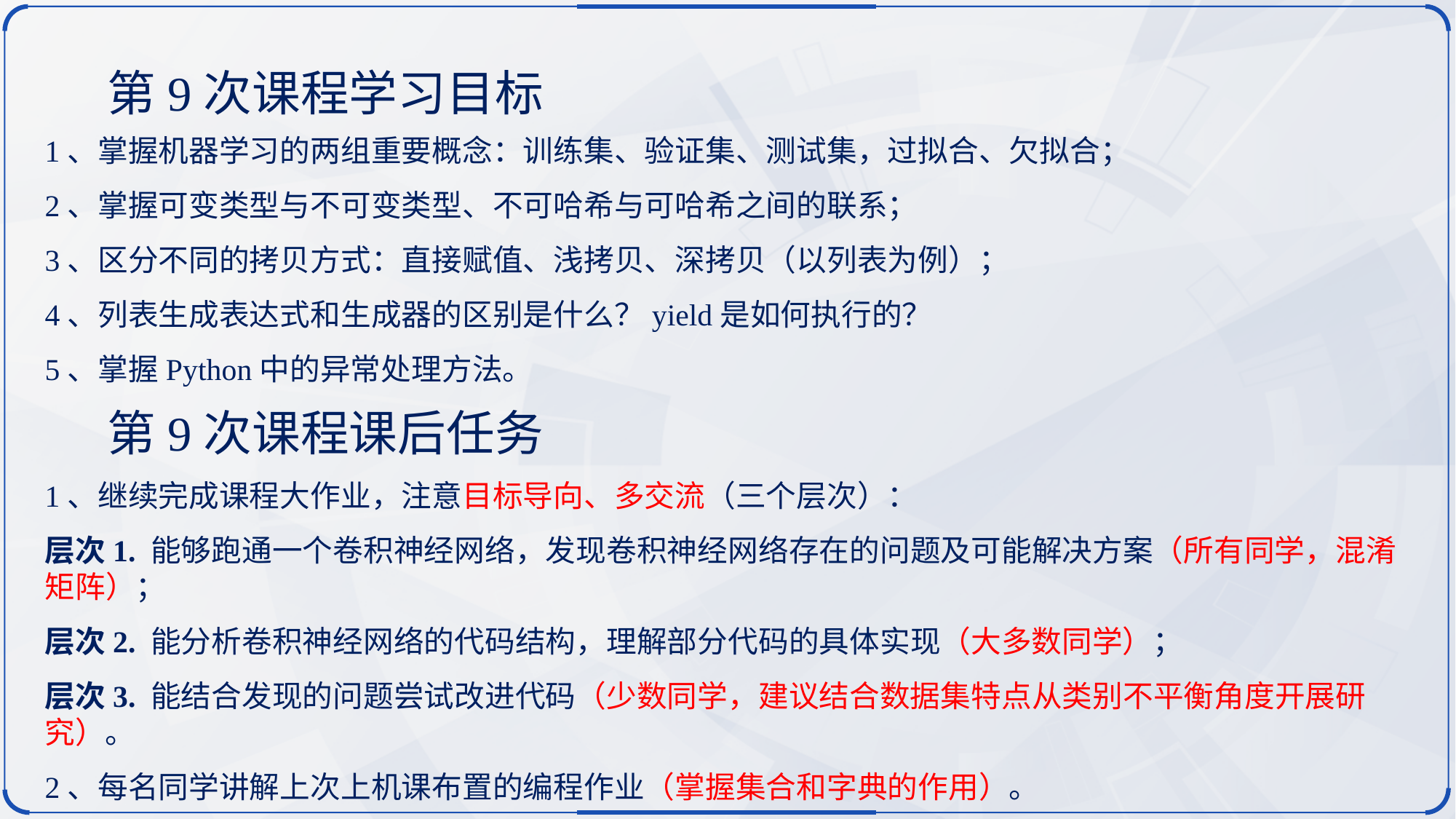

第9次课程学习目标
1、掌握机器学习的两组重要概念：训练集、验证集、测试集，过拟合、欠拟合；
2、掌握可变类型与不可变类型、不可哈希与可哈希之间的联系；
3、区分不同的拷贝方式：直接赋值、浅拷贝、深拷贝（以列表为例）；
4、列表生成表达式和生成器的区别是什么？yield是如何执行的？
5、掌握Python中的异常处理方法。
第9次课程课后任务
1、继续完成课程大作业，注意目标导向、多交流（三个层次）：
层次1. 能够跑通一个卷积神经网络，发现卷积神经网络存在的问题及可能解决方案（所有同学，混淆矩阵）；
层次2. 能分析卷积神经网络的代码结构，理解部分代码的具体实现（大多数同学）；
层次3. 能结合发现的问题尝试改进代码（少数同学，建议结合数据集特点从类别不平衡角度开展研究）。
2、每名同学讲解上次上机课布置的编程作业（掌握集合和字典的作用）。